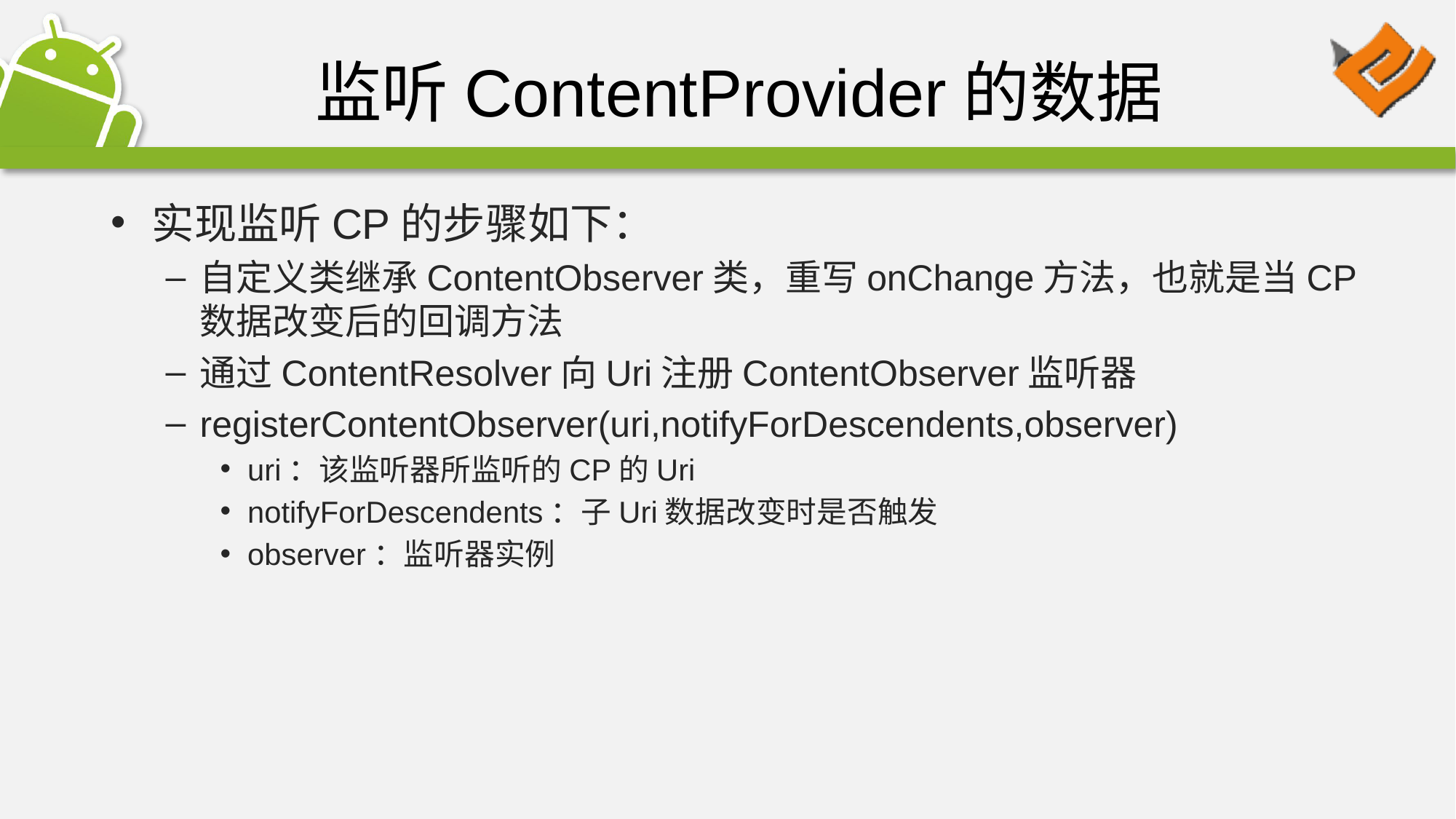

# 监听ContentProvider的数据
实现监听CP的步骤如下：
自定义类继承ContentObserver类，重写onChange方法，也就是当CP数据改变后的回调方法
通过ContentResolver向Uri注册ContentObserver监听器
registerContentObserver(uri,notifyForDescendents,observer)
uri：该监听器所监听的CP的Uri
notifyForDescendents：子Uri数据改变时是否触发
observer：监听器实例